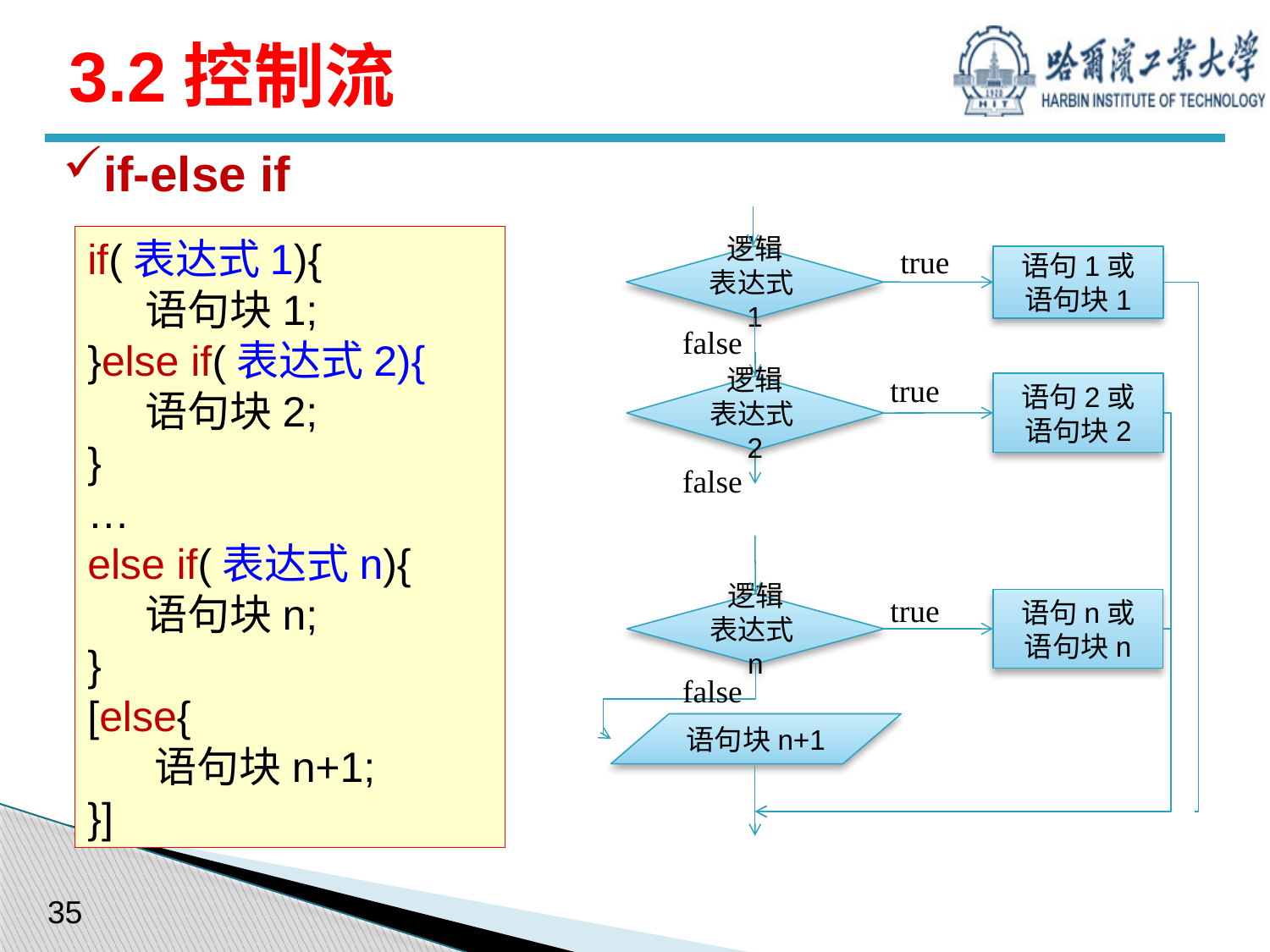

# 3.2控制流
if-else if
true
逻辑
表达式1
语句1或
语句块1
false
true
语句2或
语句块2
逻辑
表达式2
false
true
语句n或
语句块n
逻辑
表达式n
false
语句块n+1
if(表达式1){
     语句块1;
}else if(表达式2){
     语句块2;
}
…
else if(表达式n){
     语句块n;
}
[else{
      语句块n+1;
}]